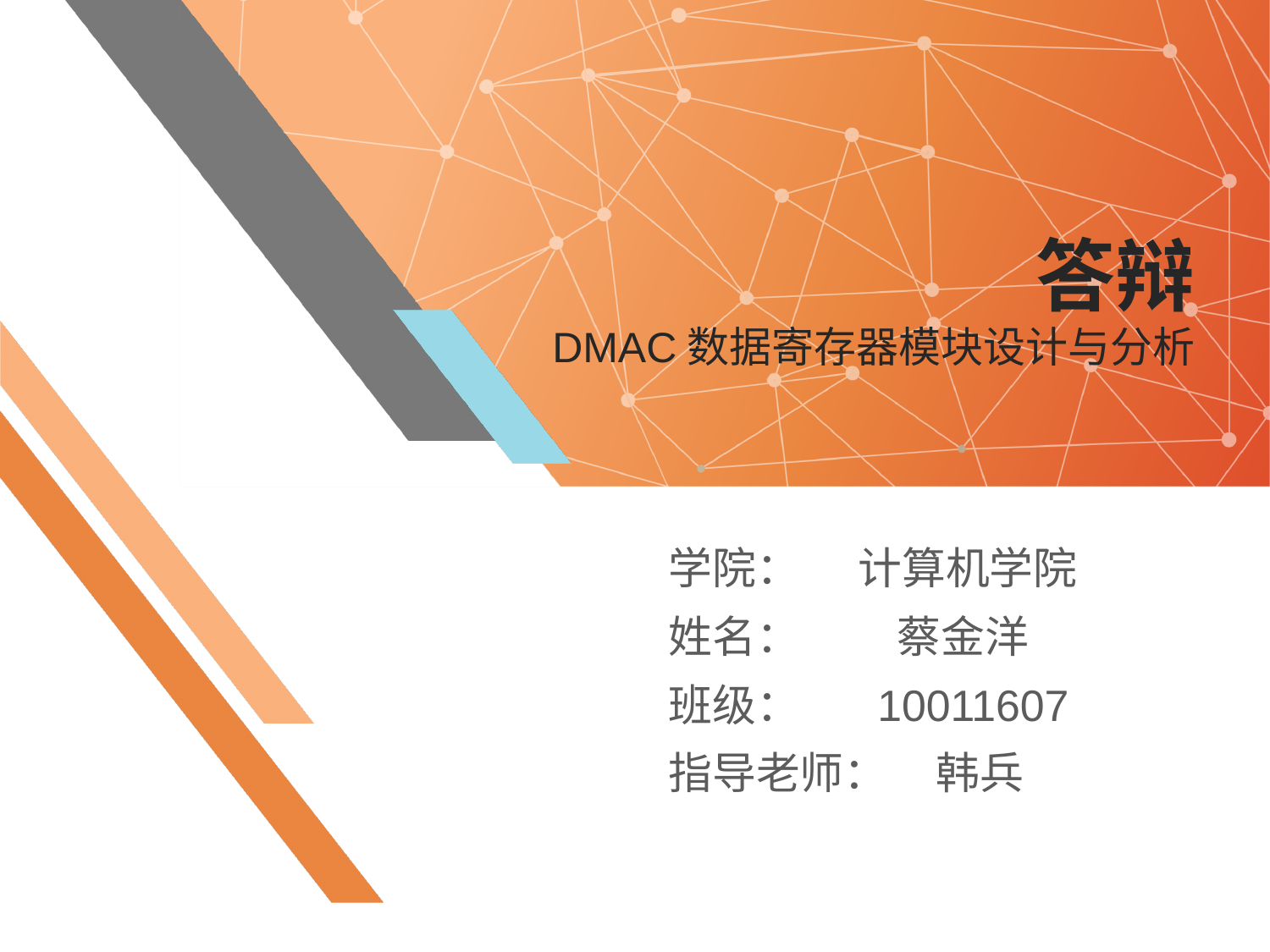

# 答辩 DMAC数据寄存器模块设计与分析
学院：      计算机学院
姓名：          蔡金洋
班级：       10011607
指导老师：     韩兵